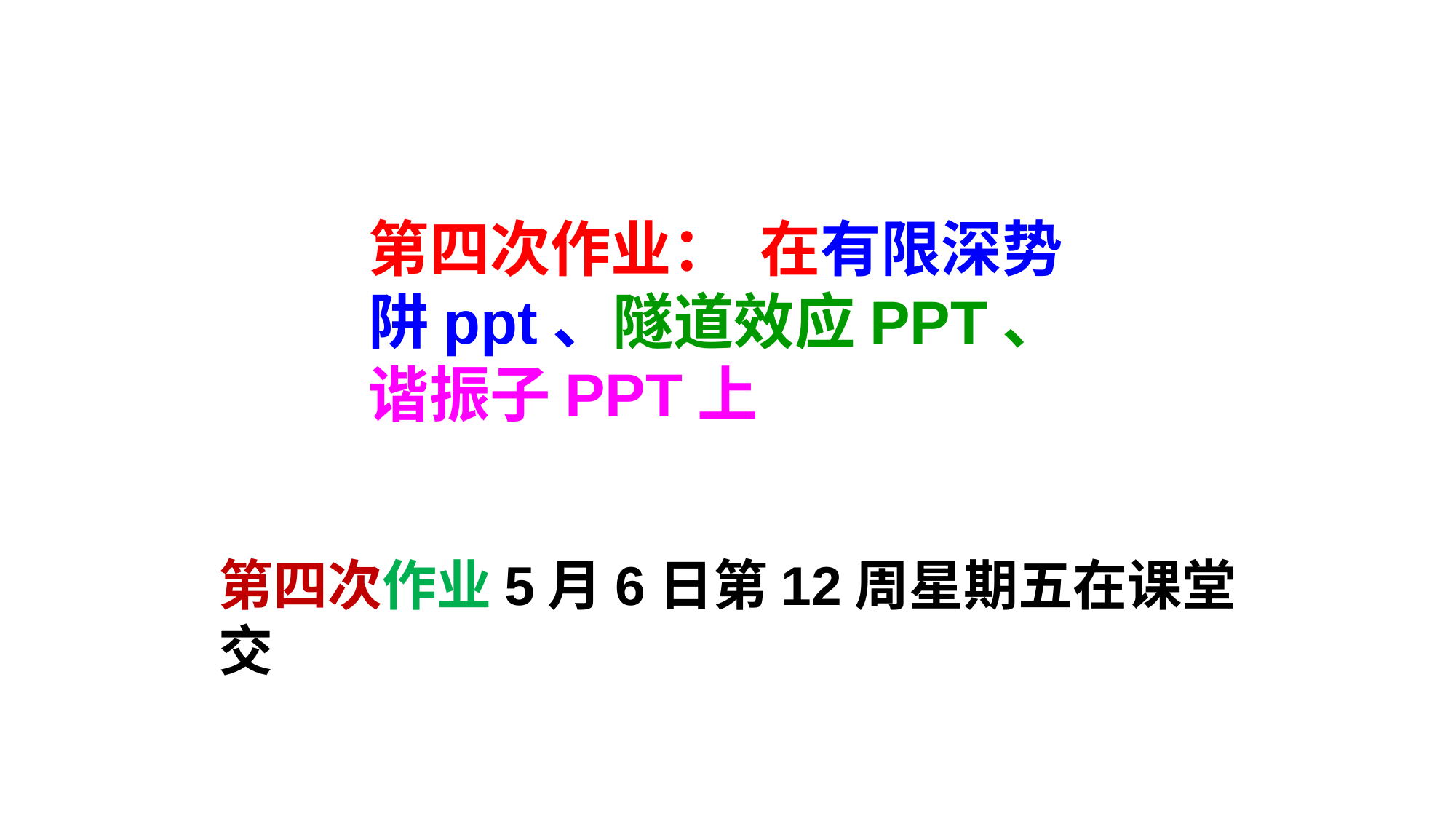

第四次作业：  在有限深势阱ppt、隧道效应PPT、谐振子PPT上

第四次作业5月6日第12周星期五在课堂交